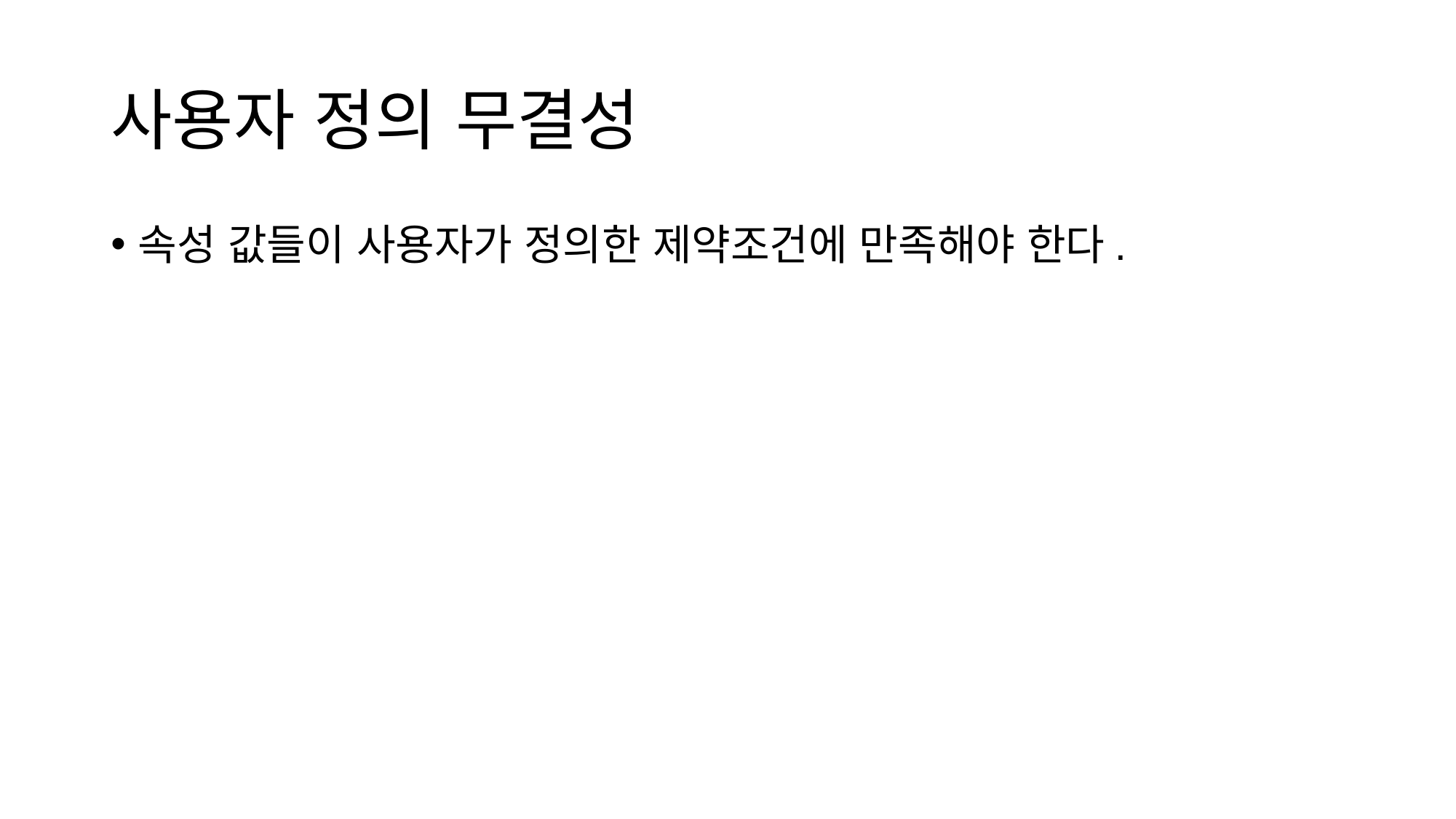

# 사용자 정의 무결성
속성 값들이 사용자가 정의한 제약조건에 만족해야 한다.